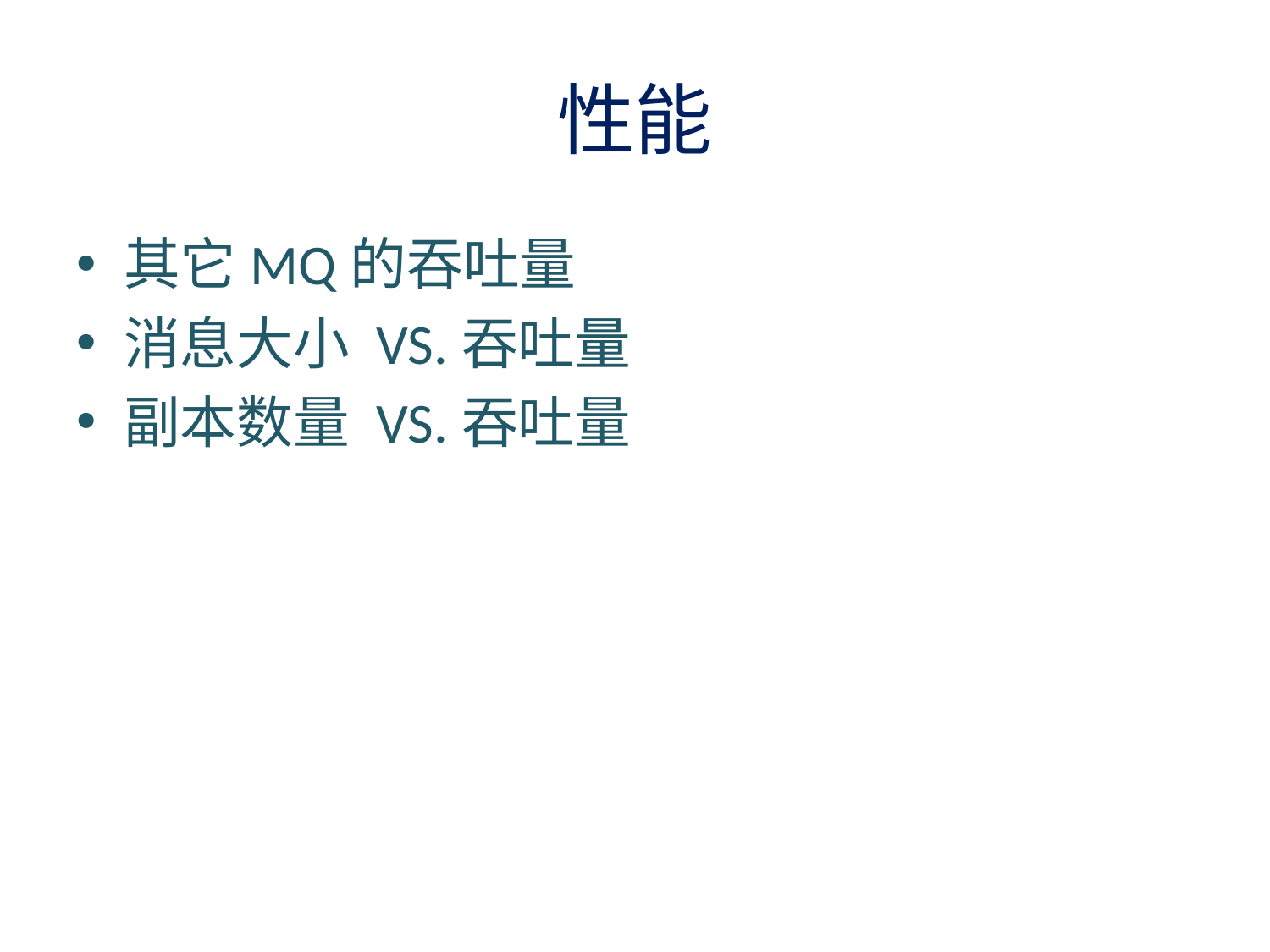

# 性能
其它MQ的吞吐量
消息大小 VS.吞吐量
副本数量 VS.吞吐量